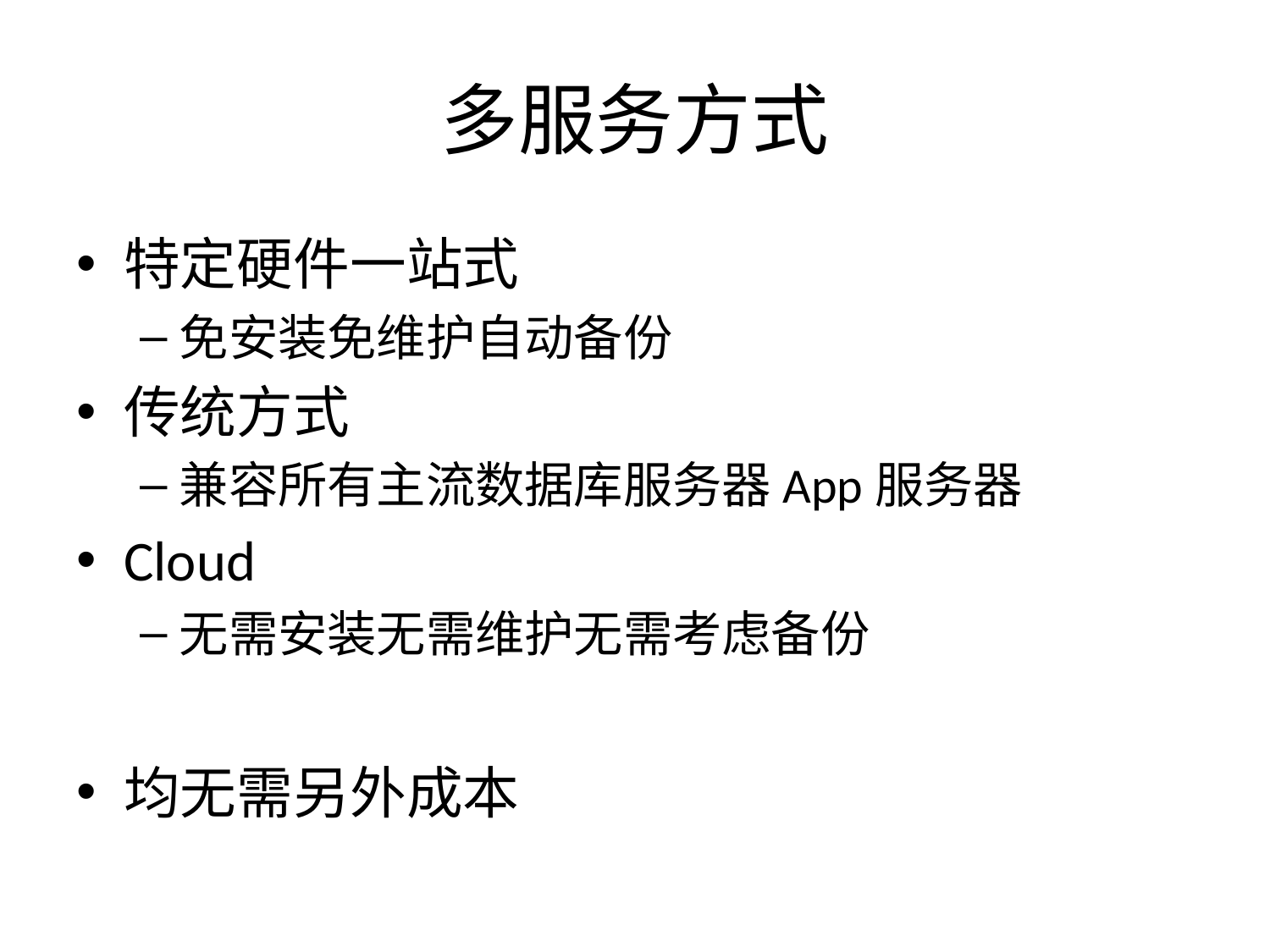

# 多服务方式
特定硬件一站式
免安装免维护自动备份
传统方式
兼容所有主流数据库服务器App服务器
Cloud
无需安装无需维护无需考虑备份

均无需另外成本